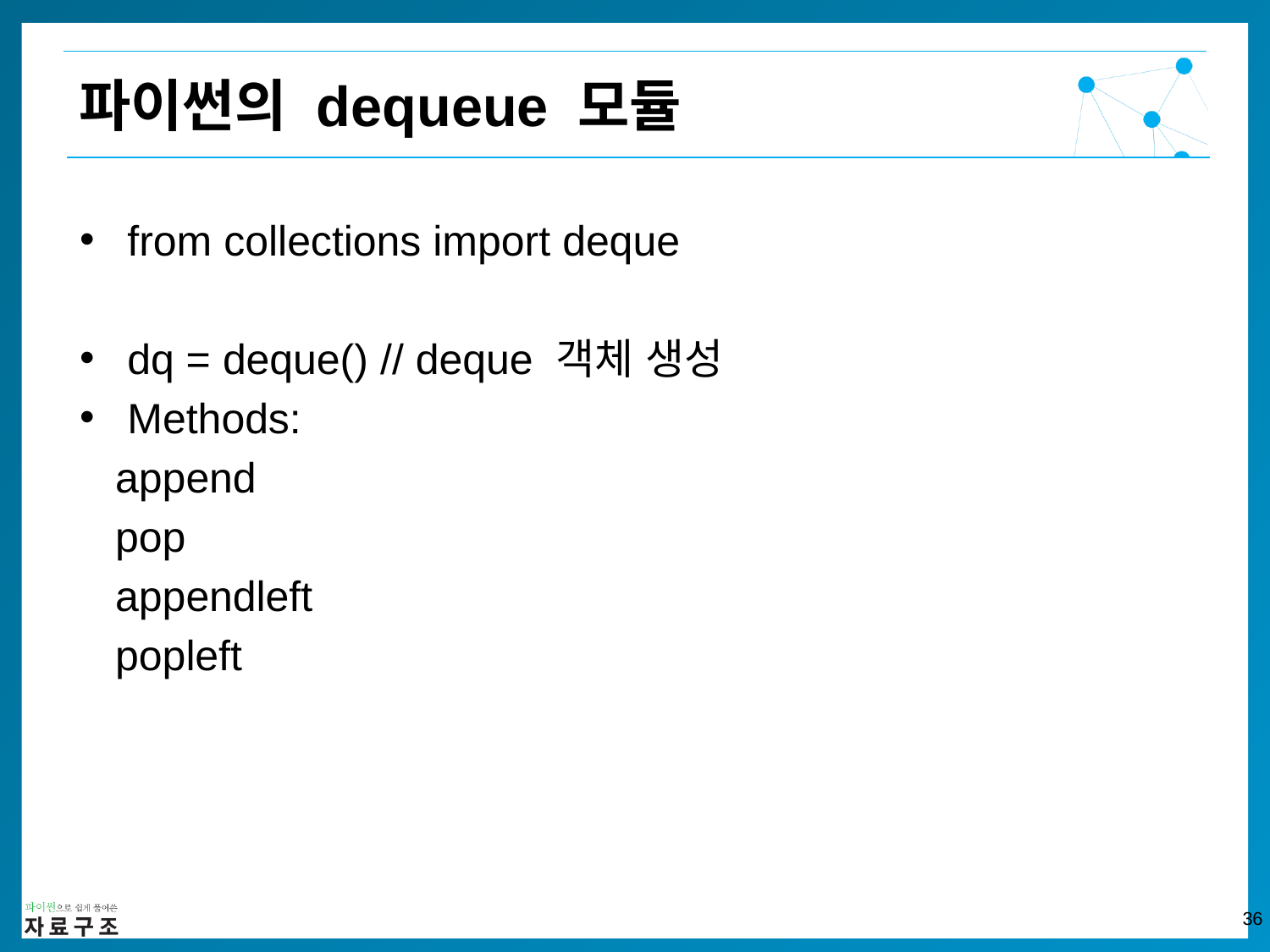

파이썬의 dequeue 모듈
from collections import deque

dq = deque() // deque 객체 생성
Methods:
   append
   pop
   appendleft
   popleft